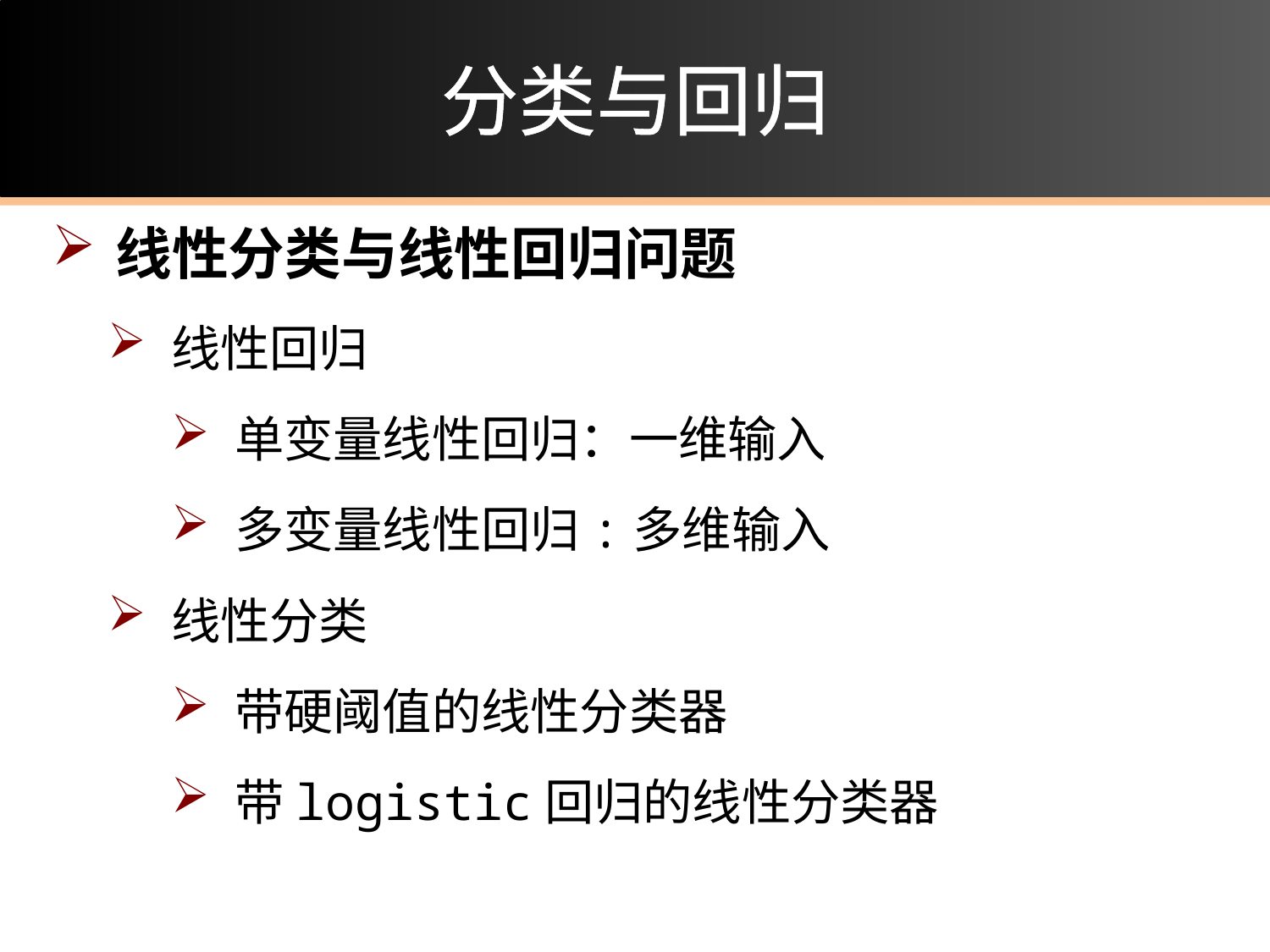

# 分类与回归
线性分类与线性回归问题
线性回归
单变量线性回归：一维输入
多变量线性回归:多维输入
线性分类
带硬阈值的线性分类器
带logistic回归的线性分类器